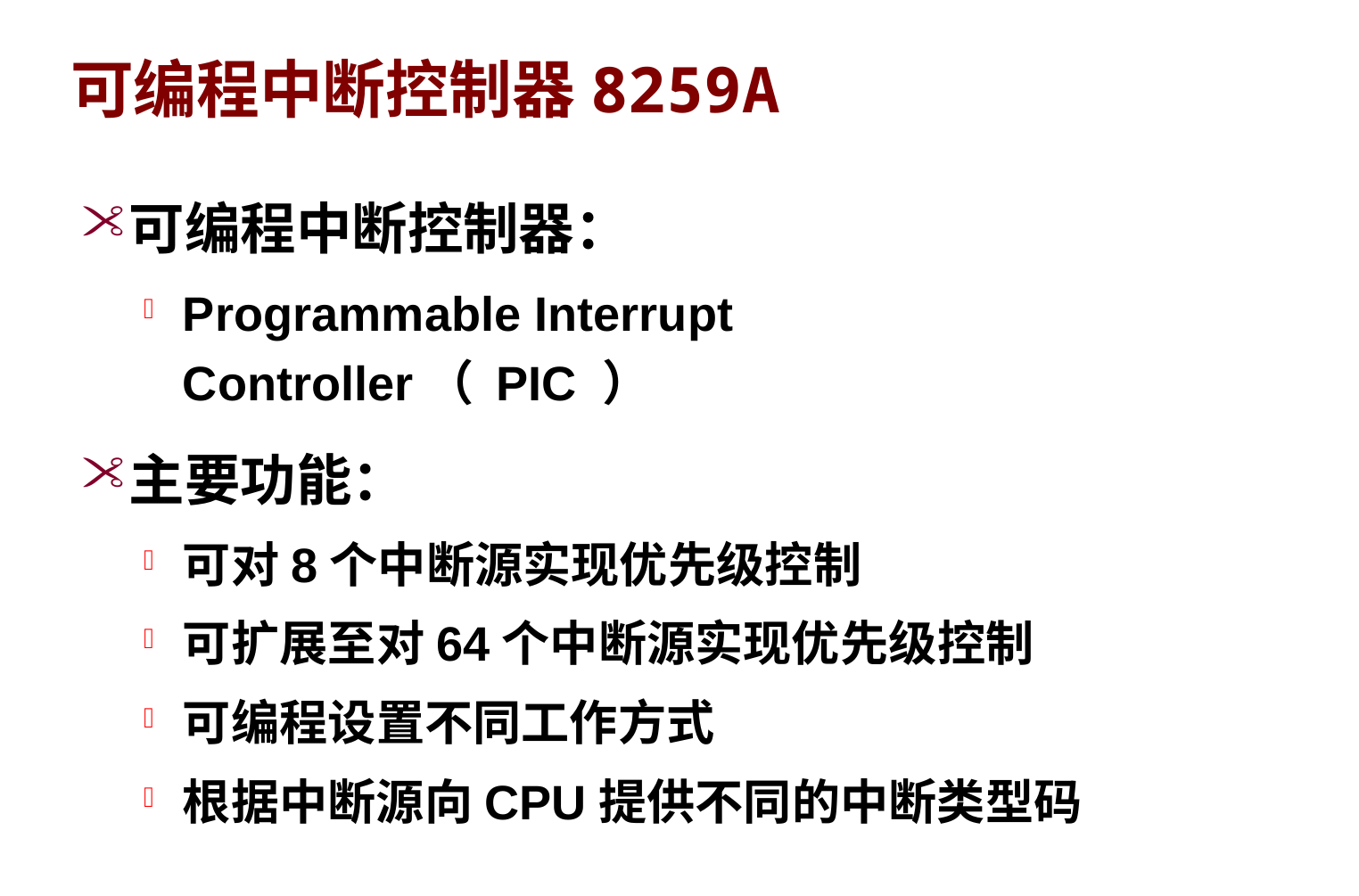

# 可编程中断控制器8259A
可编程中断控制器：
Programmable Interrupt Controller（ PIC ）
主要功能：
可对8个中断源实现优先级控制
可扩展至对64个中断源实现优先级控制
可编程设置不同工作方式
根据中断源向CPU提供不同的中断类型码